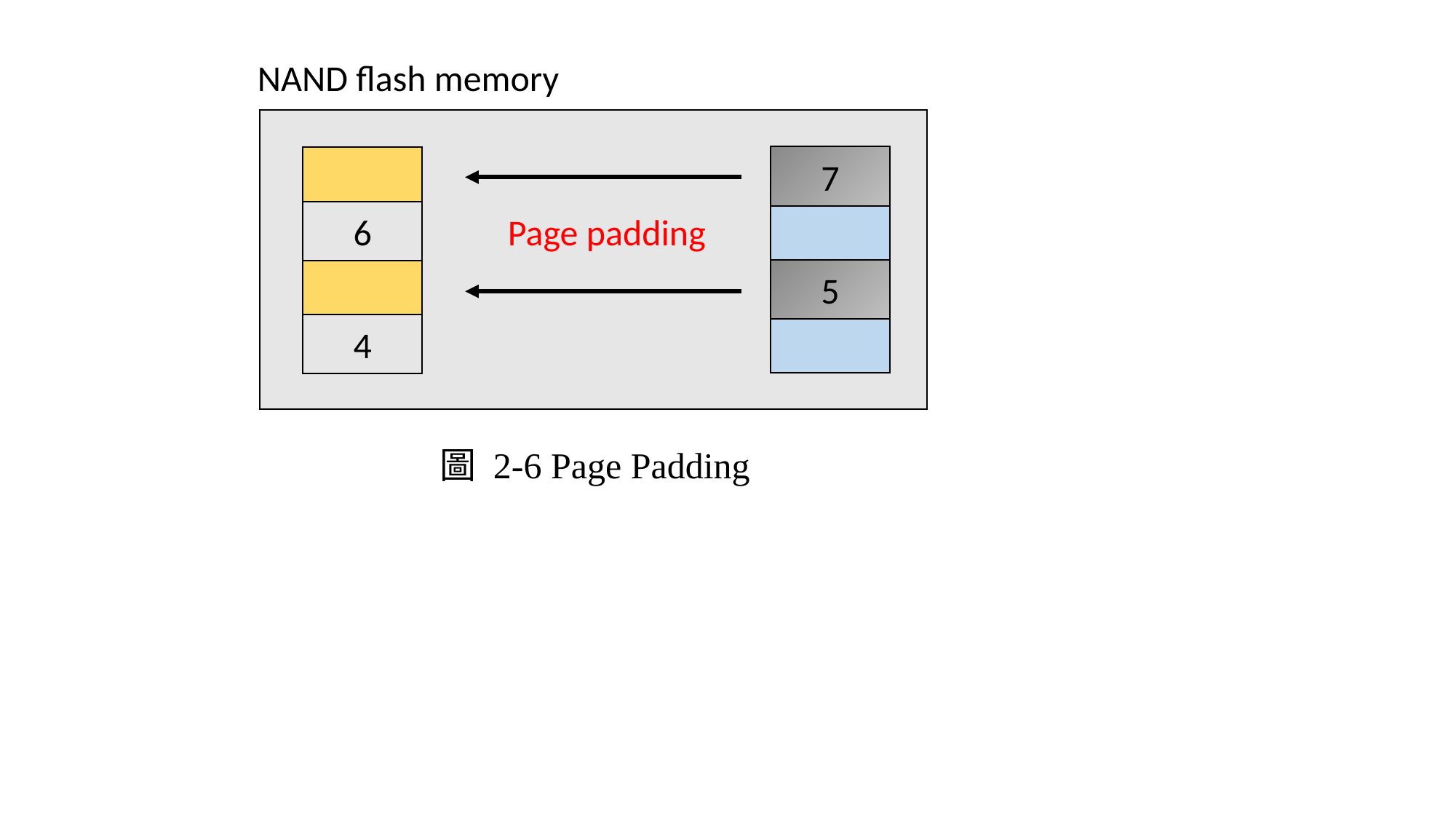

NAND flash memory

7

6
Page padding
5
4
圖 2-6 Page Padding